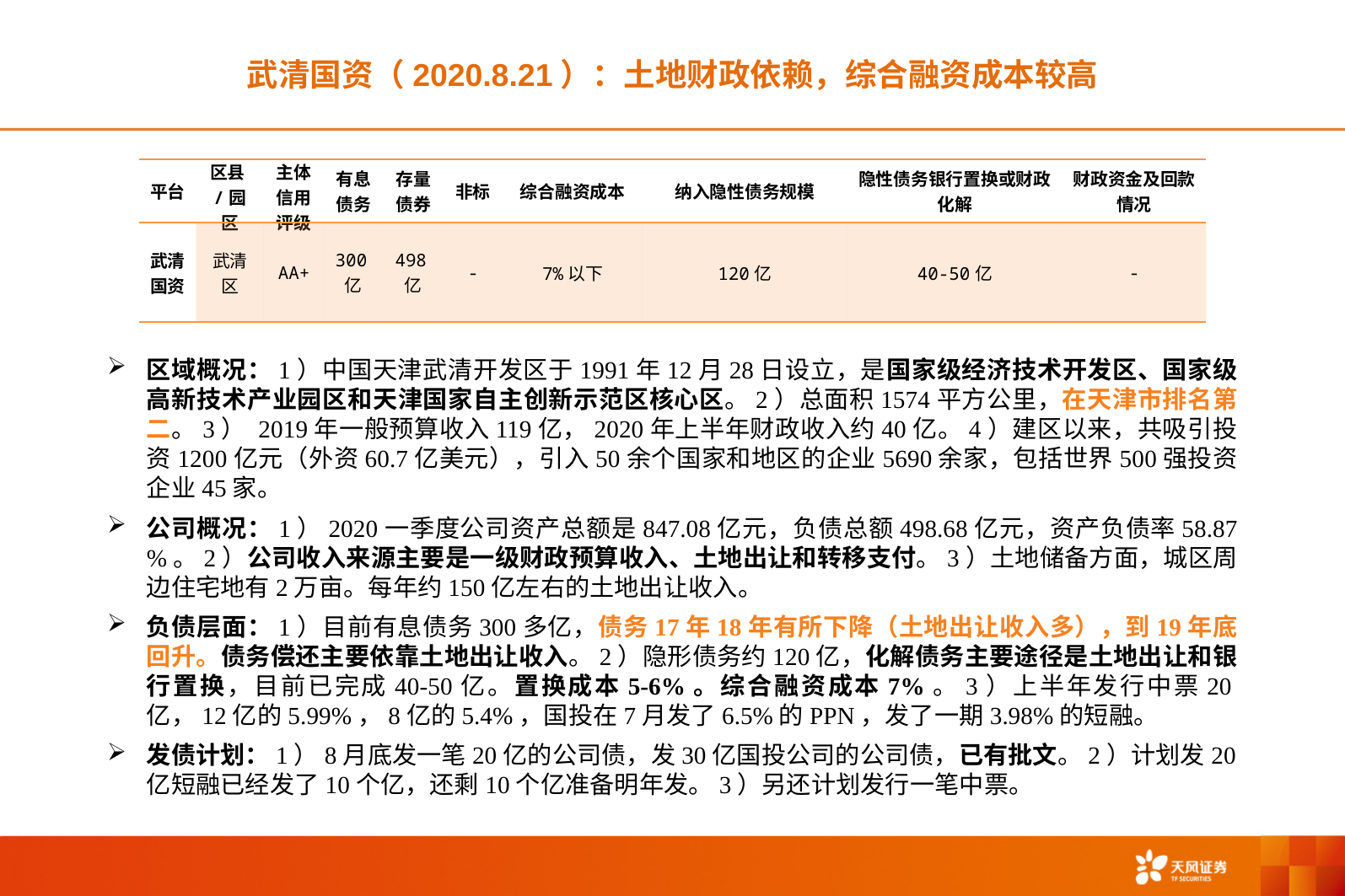

武清国资（2020.8.21）：土地财政依赖，综合融资成本较高
| 平台 | 区县/园区 | 主体信用评级 | 有息债务 | 存量债券 | 非标 | 综合融资成本 | 纳入隐性债务规模 | 隐性债务银行置换或财政化解 | 财政资金及回款情况 |
| --- | --- | --- | --- | --- | --- | --- | --- | --- | --- |
| 武清国资 | 武清区 | AA+ | 300亿 | 498亿 | - | 7%以下 | 120亿 | 40-50亿 | - |
区域概况：1）中国天津武清开发区于1991年12月28日设立，是国家级经济技术开发区、国家级高新技术产业园区和天津国家自主创新示范区核心区。2）总面积1574平方公里，在天津市排名第二。3） 2019年一般预算收入119亿，2020年上半年财政收入约40亿。4）建区以来，共吸引投资1200亿元（外资60.7亿美元），引入50余个国家和地区的企业5690余家，包括世界500强投资企业45家。
公司概况：1）2020一季度公司资产总额是847.08亿元，负债总额498.68亿元，资产负债率58.87 %。2）公司收入来源主要是一级财政预算收入、土地出让和转移支付。3）土地储备方面，城区周边住宅地有2万亩。每年约150亿左右的土地出让收入。
负债层面：1）目前有息债务300多亿，债务17年18年有所下降（土地出让收入多），到19年底回升。债务偿还主要依靠土地出让收入。2）隐形债务约120亿，化解债务主要途径是土地出让和银行置换，目前已完成40-50亿。置换成本5-6%。综合融资成本7%。3）上半年发行中票20亿，12亿的5.99%，8亿的5.4%，国投在7月发了6.5%的PPN，发了一期3.98%的短融。
发债计划：1）8月底发一笔20亿的公司债，发30亿国投公司的公司债，已有批文。2）计划发20亿短融已经发了10个亿，还剩10个亿准备明年发。3）另还计划发行一笔中票。

53